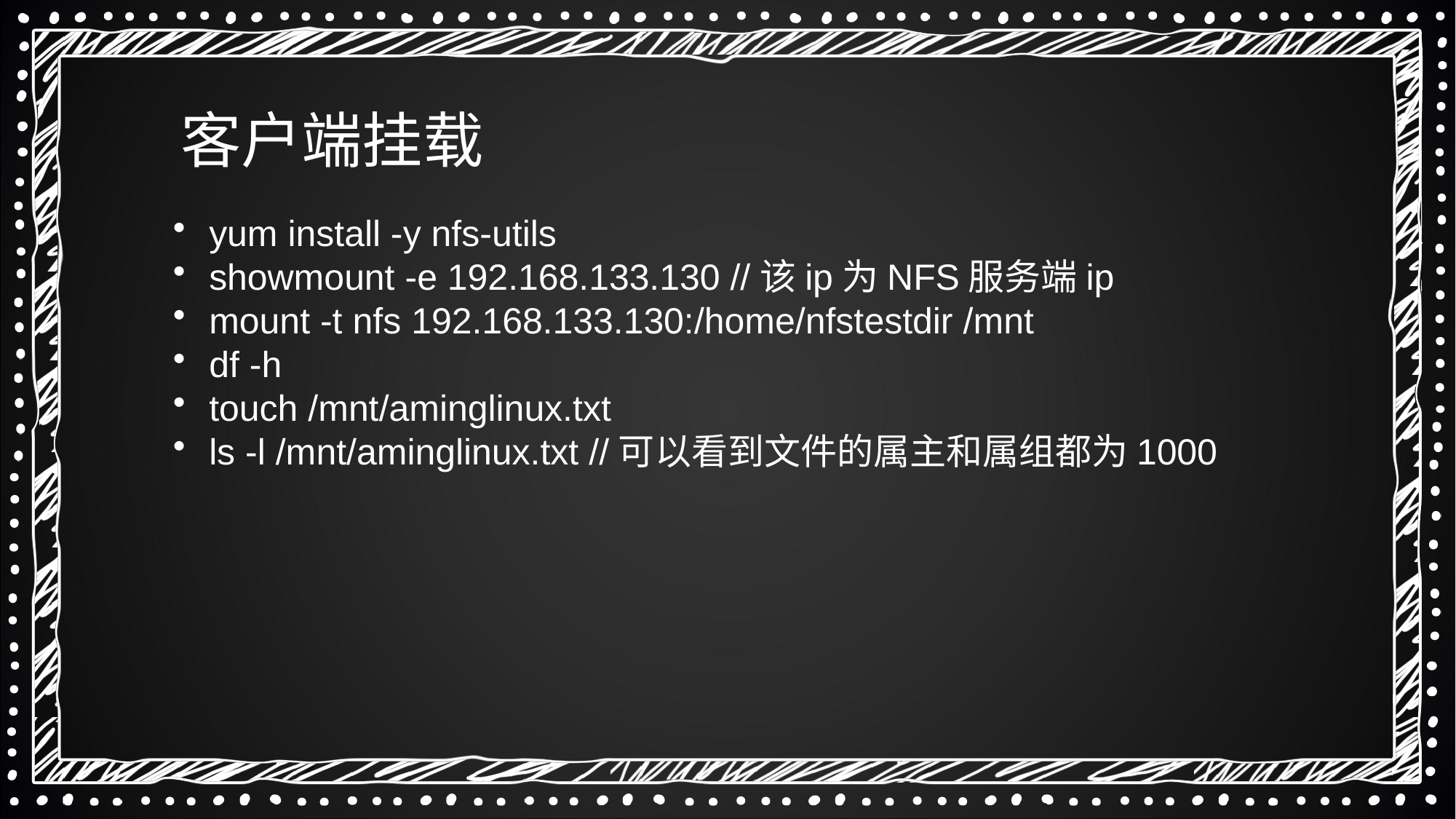

客户端挂载
 yum install -y nfs-utils
 showmount -e 192.168.133.130 //该ip为NFS服务端ip
 mount -t nfs 192.168.133.130:/home/nfstestdir /mnt
 df -h
 touch /mnt/aminglinux.txt
 ls -l /mnt/aminglinux.txt //可以看到文件的属主和属组都为1000